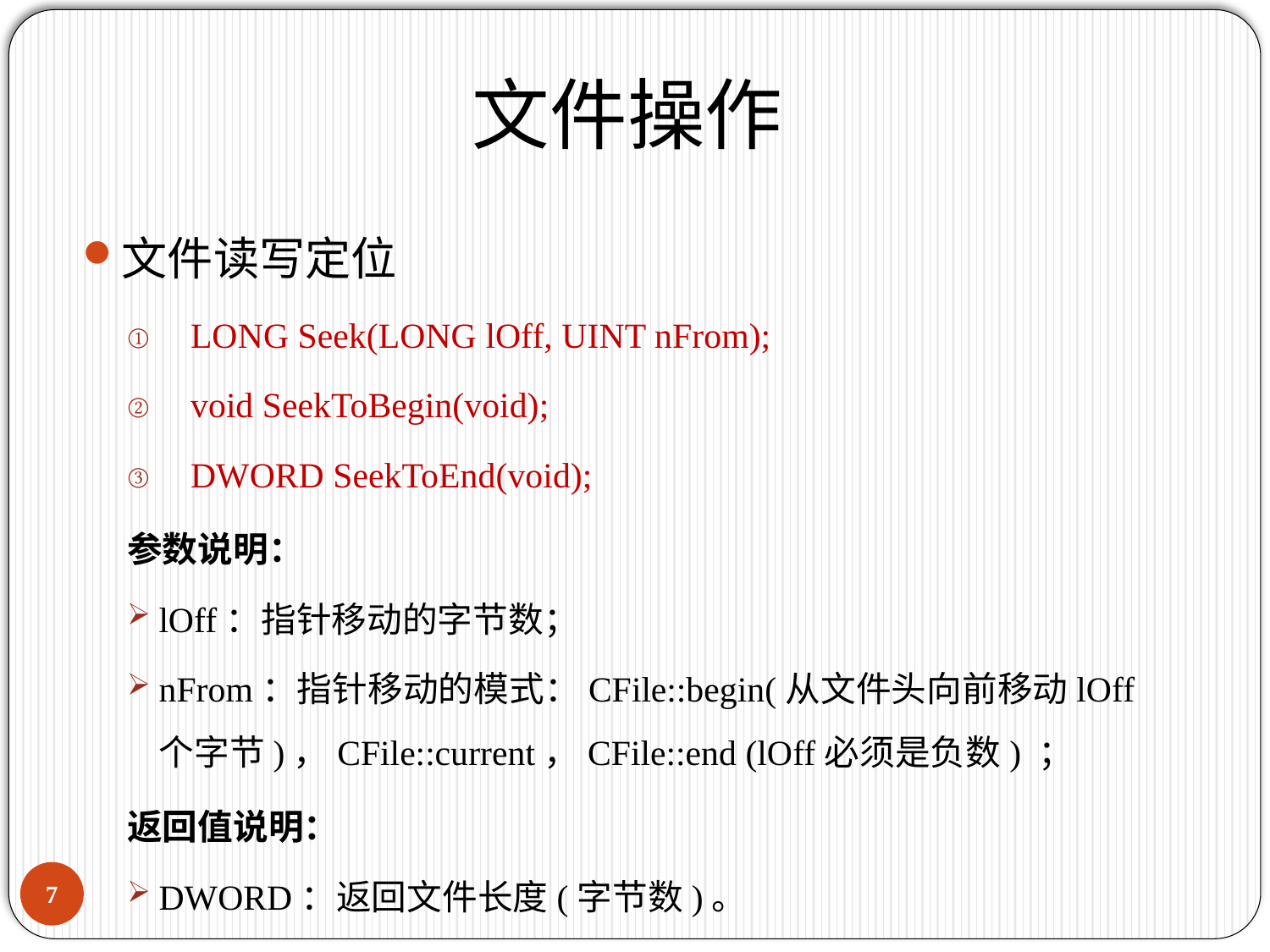

文件操作
文件读写定位
LONG Seek(LONG lOff, UINT nFrom);
void SeekToBegin(void);
DWORD SeekToEnd(void);
参数说明：
lOff：指针移动的字节数；
nFrom：指针移动的模式：CFile::begin(从文件头向前移动lOff个字节)，CFile::current，CFile::end (lOff必须是负数) ；
返回值说明：
DWORD：返回文件长度(字节数)。

7